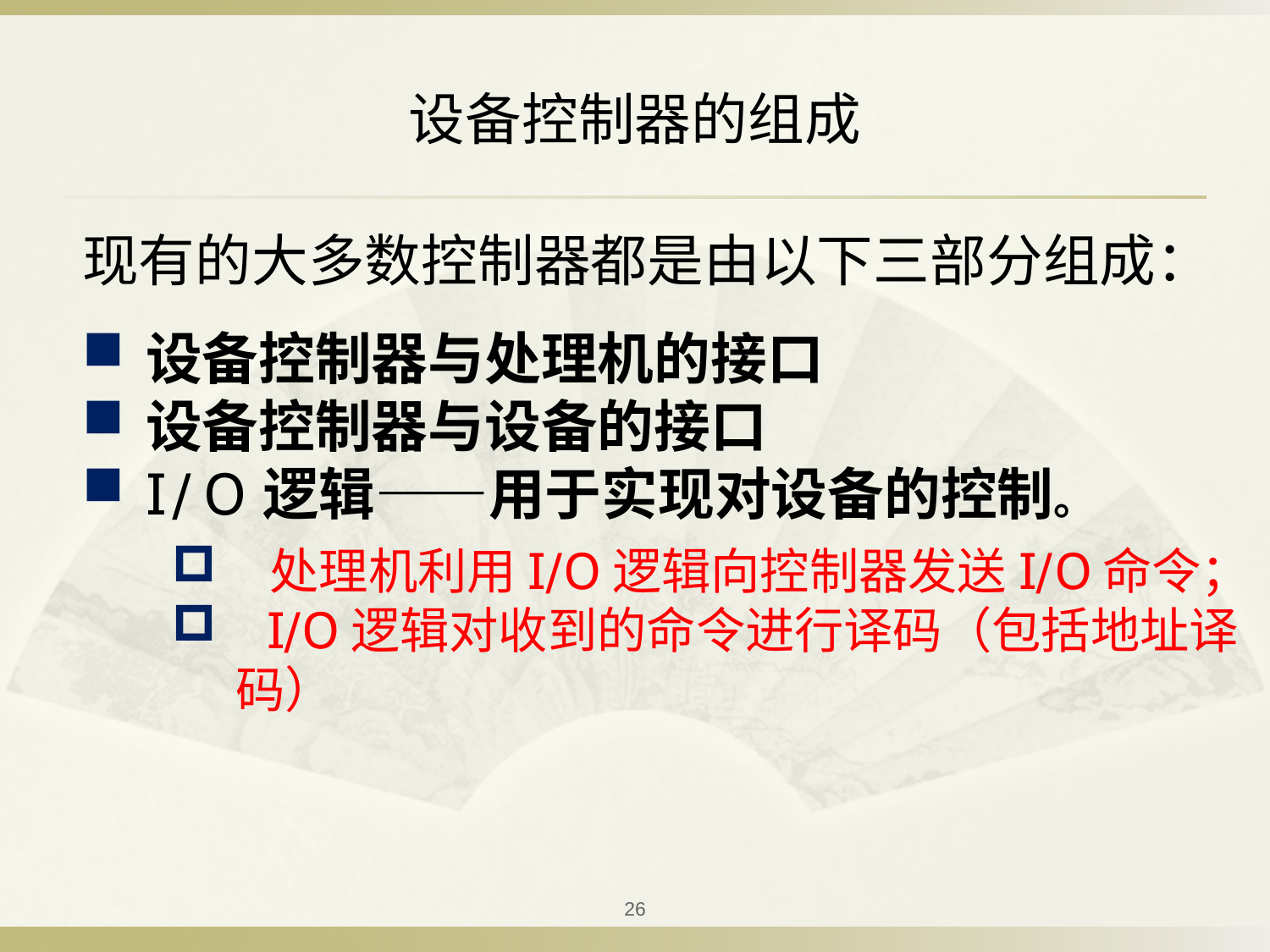

# 设备控制器的组成
现有的大多数控制器都是由以下三部分组成：
设备控制器与处理机的接口
设备控制器与设备的接口
I/O逻辑——用于实现对设备的控制。

  处理机利用I/O逻辑向控制器发送I/O命令；
  I/O逻辑对收到的命令进行译码（包括地址译码）
26